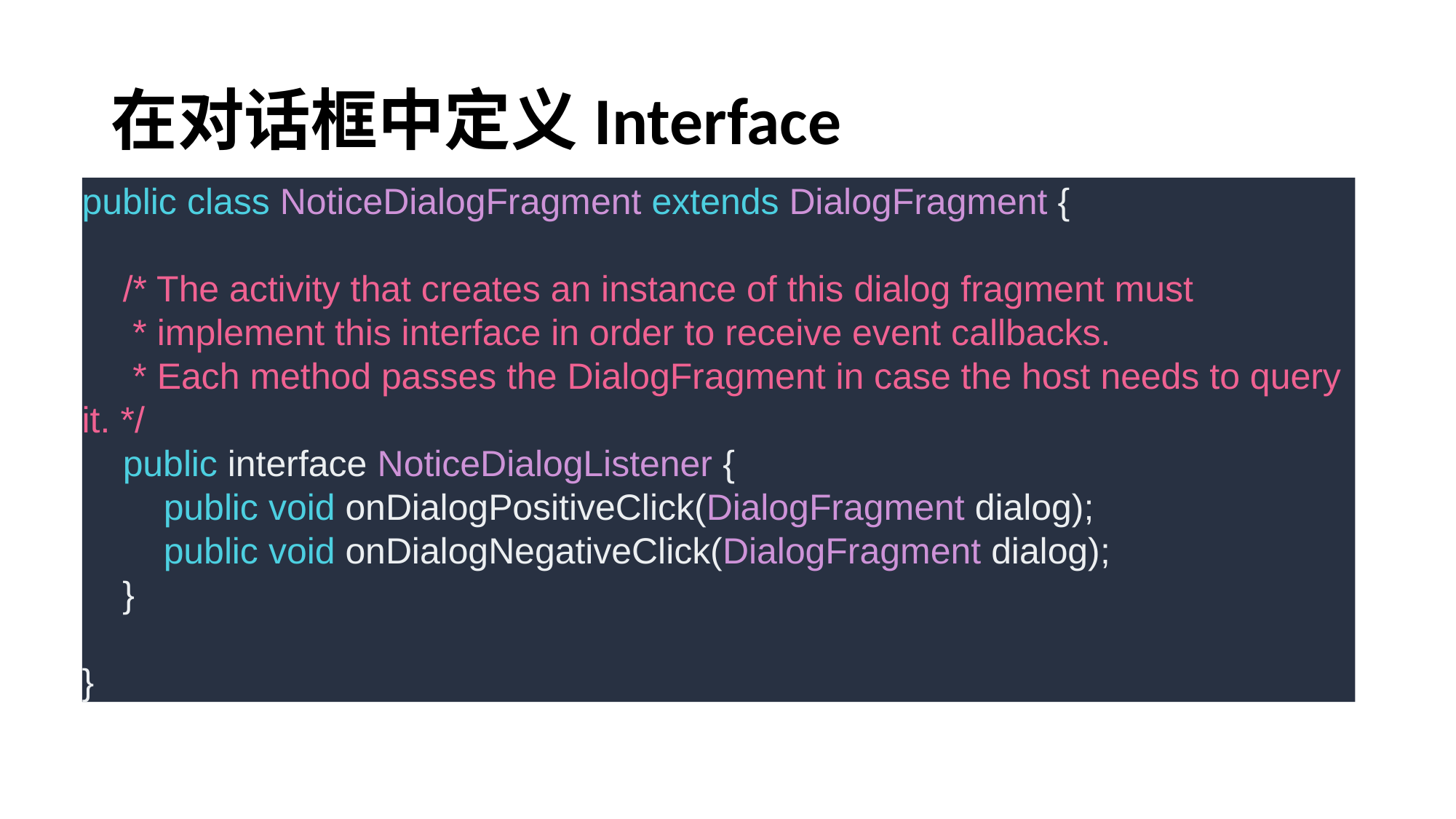

# 在对话框中定义Interface
public class NoticeDialogFragment extends DialogFragment {
    /* The activity that creates an instance of this dialog fragment must
     * implement this interface in order to receive event callbacks.
     * Each method passes the DialogFragment in case the host needs to query it. */
    public interface NoticeDialogListener {
        public void onDialogPositiveClick(DialogFragment dialog);
        public void onDialogNegativeClick(DialogFragment dialog);
    }
}